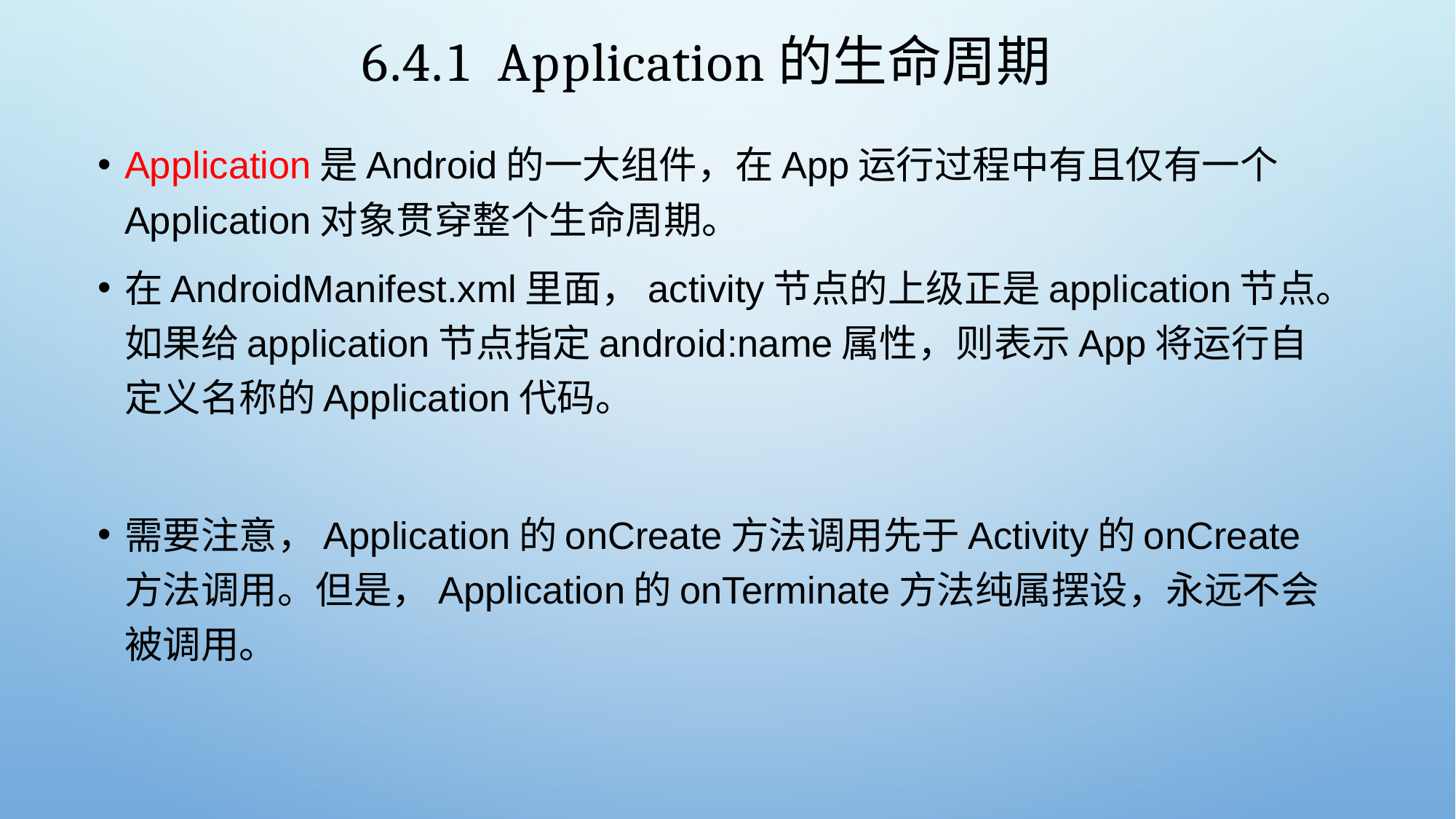

# 6.4.1  Application的生命周期
Application是Android的一大组件，在App运行过程中有且仅有一个Application对象贯穿整个生命周期。
在AndroidManifest.xml里面，activity节点的上级正是application节点。如果给application节点指定android:name属性，则表示App将运行自定义名称的Application代码。

需要注意，Application的onCreate方法调用先于Activity的onCreate方法调用。但是，Application的onTerminate方法纯属摆设，永远不会被调用。